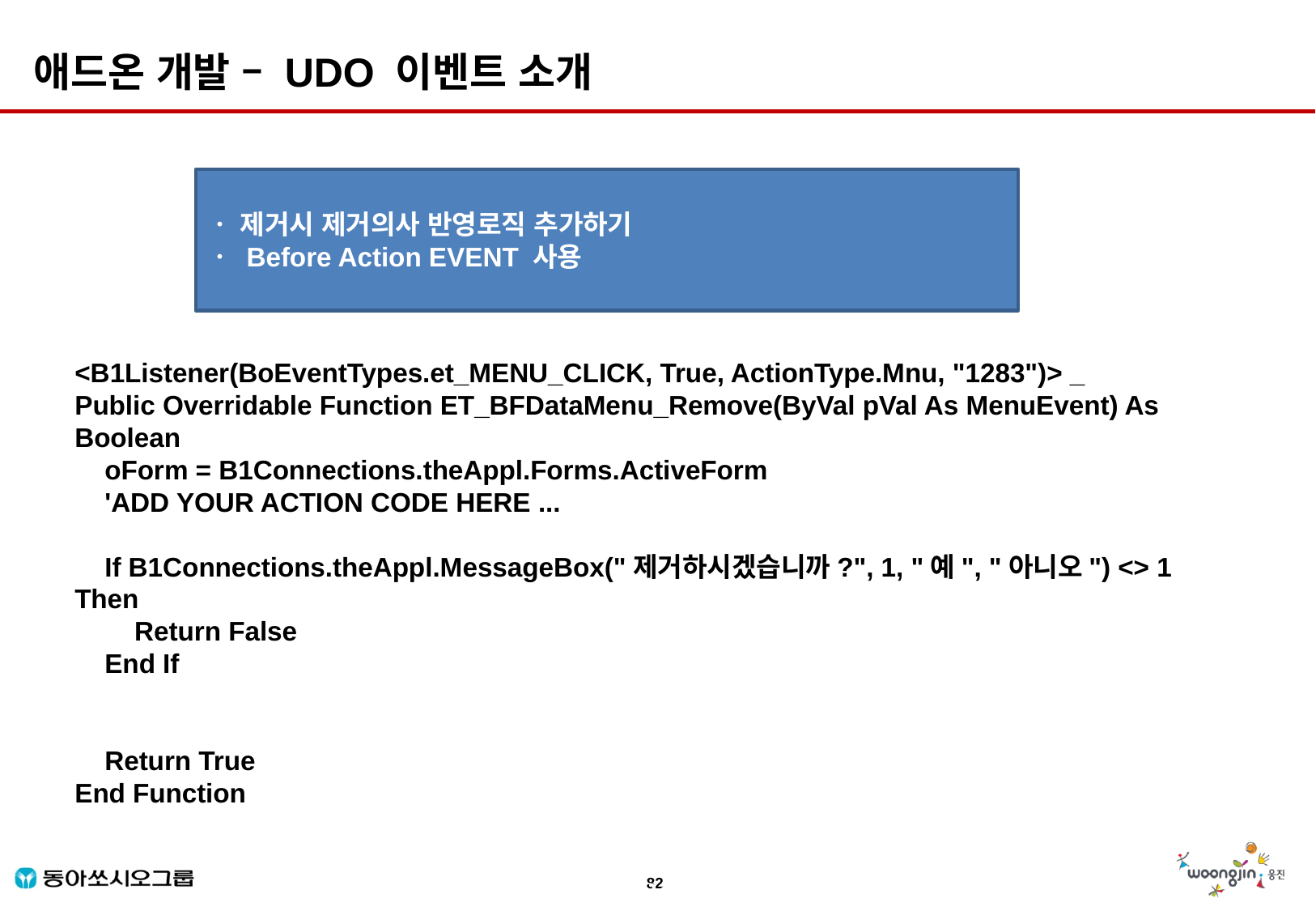

애드온 개발 – UDO 이벤트 소개

ㆍ 제거시 제거의사 반영로직 추가하기
ㆍ Before Action EVENT 사용

<B1Listener(BoEventTypes.et_MENU_CLICK, True, ActionType.Mnu, "1283")> _
Public Overridable Function ET_BFDataMenu_Remove(ByVal pVal As MenuEvent) As Boolean
    oForm = B1Connections.theAppl.Forms.ActiveForm
    'ADD YOUR ACTION CODE HERE ...

    If B1Connections.theAppl.MessageBox("제거하시겠습니까?", 1, "예", "아니오") <> 1 Then
        Return False
    End If

    Return True
End Function